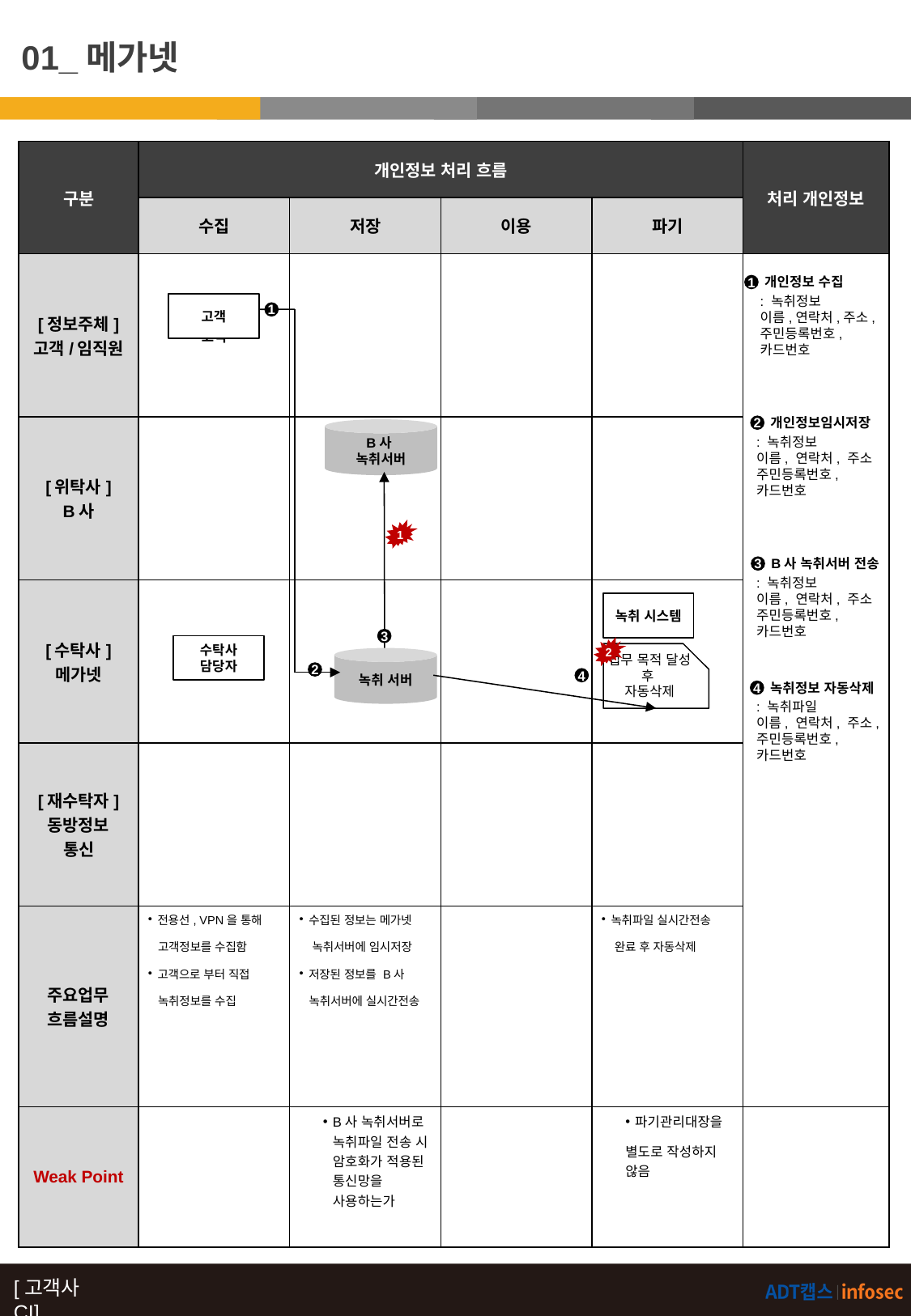

01_메가넷
| 구분 | 개인정보 처리 흐름 |  |  |  | 처리 개인정보 |
| --- | --- | --- | --- | --- | --- |
|  | 수집 | 저장 | 이용 | 파기 |  |
| [정보주체] 고객/임직원 | 고객 고객 |  |  |  |  |
| [위탁사] B사 |  |  |  |  |  |
| [수탁사] 메가넷 |  |  |  |  |  |
| [재수탁자] 동방정보 통신 |  |  |  |  |  |
| 주요업무 흐름설명 | 전용선, VPN을 통해 고객정보를 수집함 고객으로 부터 직접 녹취정보를 수집 | 수집된 정보는 메가넷 녹취서버에 임시저장 저장된 정보를 B사 녹취서버에 실시간전송 |  | 녹취파일 실시간전송 완료 후 자동삭제 |  |
| Weak Point |  | B사 녹취서버로 녹취파일 전송 시 암호화가 적용된 통신망을 사용하는가 |  | 파기관리대장을 별도로 작성하지 않음 |  |
개인정보 수집
1
: 녹취정보
이름,연락처,주소,
주민등록번호,
카드번호

고객
1
개인정보임시저장
2
: 녹취정보
이름, 연락처, 주소
주민등록번호,
카드번호

B사
녹취서버
1
B사 녹취서버 전송
3
: 녹취정보
이름, 연락처, 주소
주민등록번호,
카드번호
녹취 시스템
3
수탁사
담당자
2
업무 목적 달성 후
자동삭제
녹취 서버
2
4
녹취정보 자동삭제
4
: 녹취파일
이름, 연락처, 주소,
주민등록번호,
카드번호